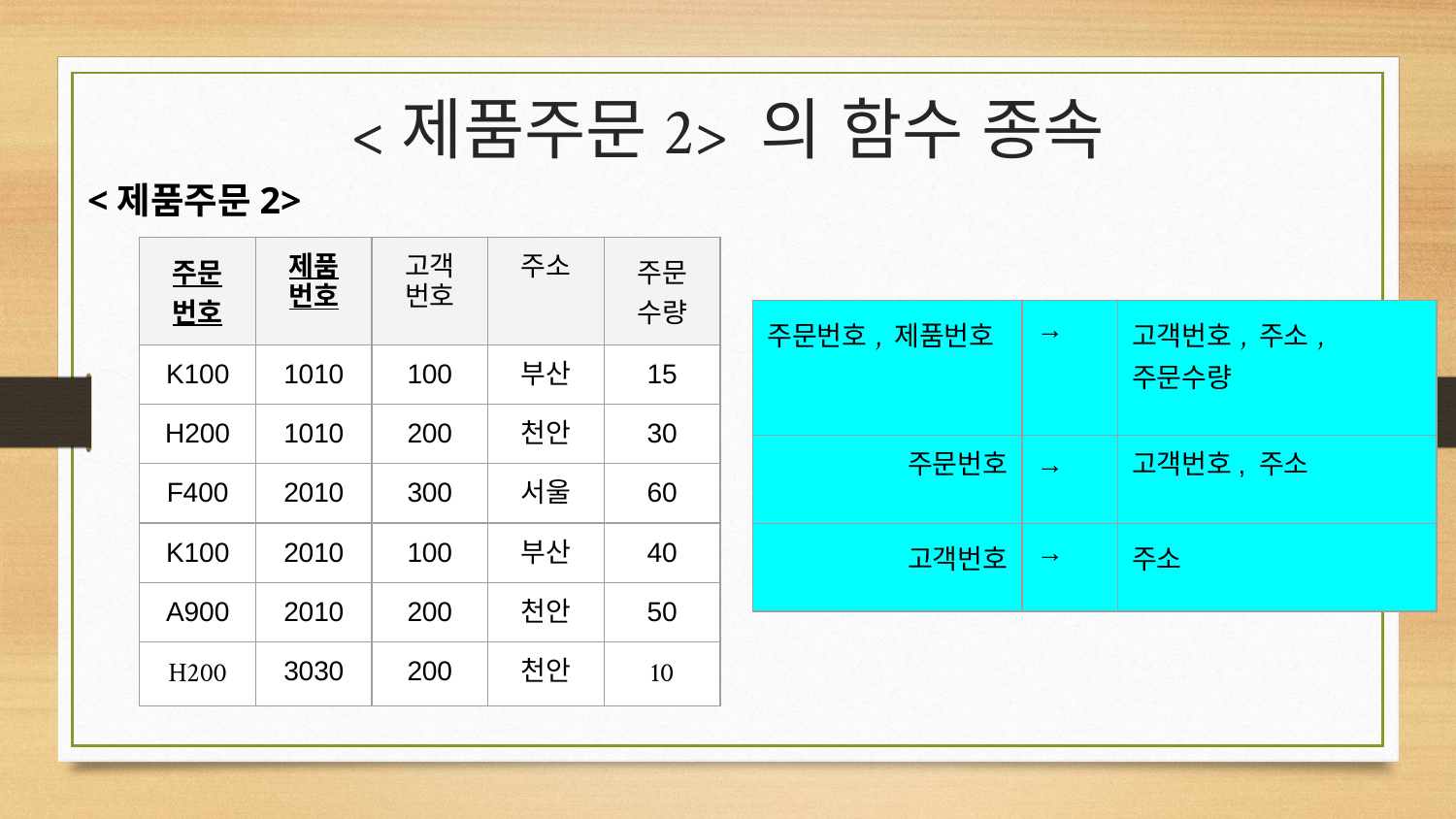

# <제품주문2> 의 함수 종속
<제품주문2>
| 주문 번호 | 제품 번호 | 고객 번호 | 주소 | 주문 수량 |
| --- | --- | --- | --- | --- |
| K100 | 1010 | 100 | 부산 | 15 |
| H200 | 1010 | 200 | 천안 | 30 |
| F400 | 2010 | 300 | 서울 | 60 |
| K100 | 2010 | 100 | 부산 | 40 |
| A900 | 2010 | 200 | 천안 | 50 |
| H200 | 3030 | 200 | 천안 | 10 |
| 주문번호, 제품번호 | → | 고객번호, 주소, 주문수량 |
| --- | --- | --- |
| 주문번호 | → | 고객번호, 주소 |
| 고객번호 | → | 주소 |